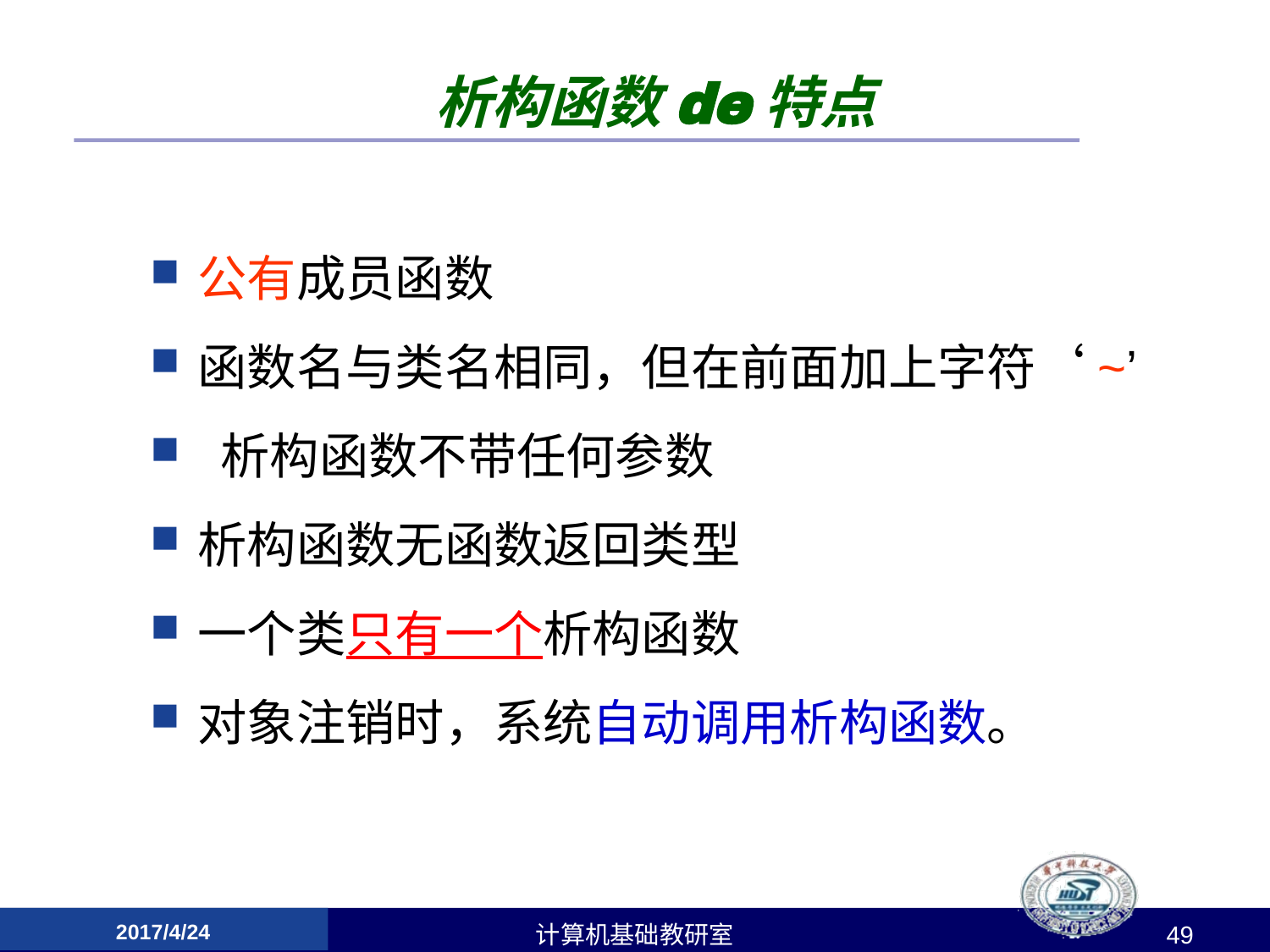

# 析构函数de特点
公有成员函数
函数名与类名相同，但在前面加上字符‘~’
 析构函数不带任何参数
析构函数无函数返回类型
一个类只有一个析构函数
对象注销时，系统自动调用析构函数。

2017/4/24
计算机基础教研室
49